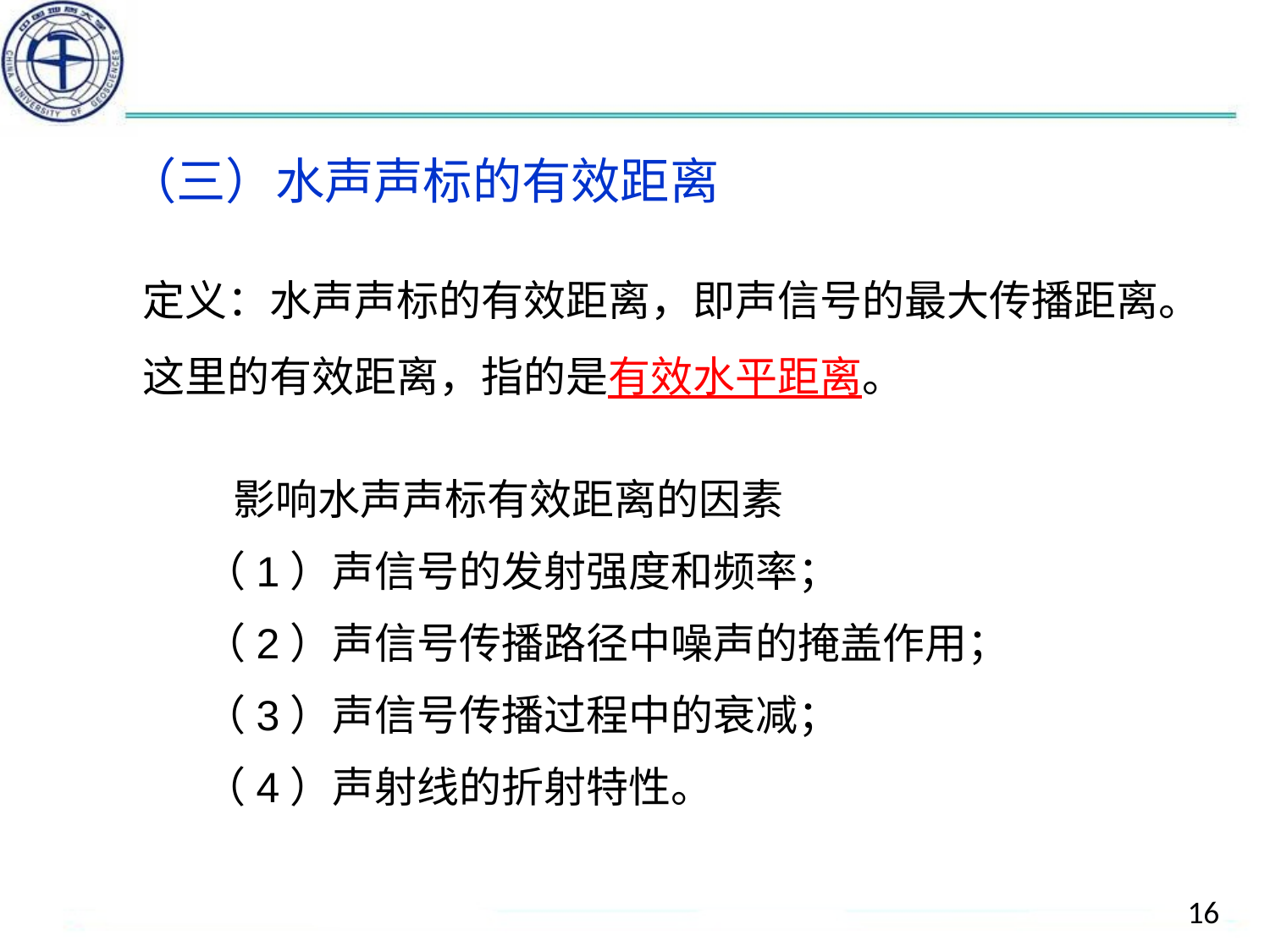

（三）水声声标的有效距离
定义：水声声标的有效距离，即声信号的最大传播距离。这里的有效距离，指的是有效水平距离。
  影响水声声标有效距离的因素
（1）声信号的发射强度和频率；
（2）声信号传播路径中噪声的掩盖作用；
（3）声信号传播过程中的衰减；
（4）声射线的折射特性。
16